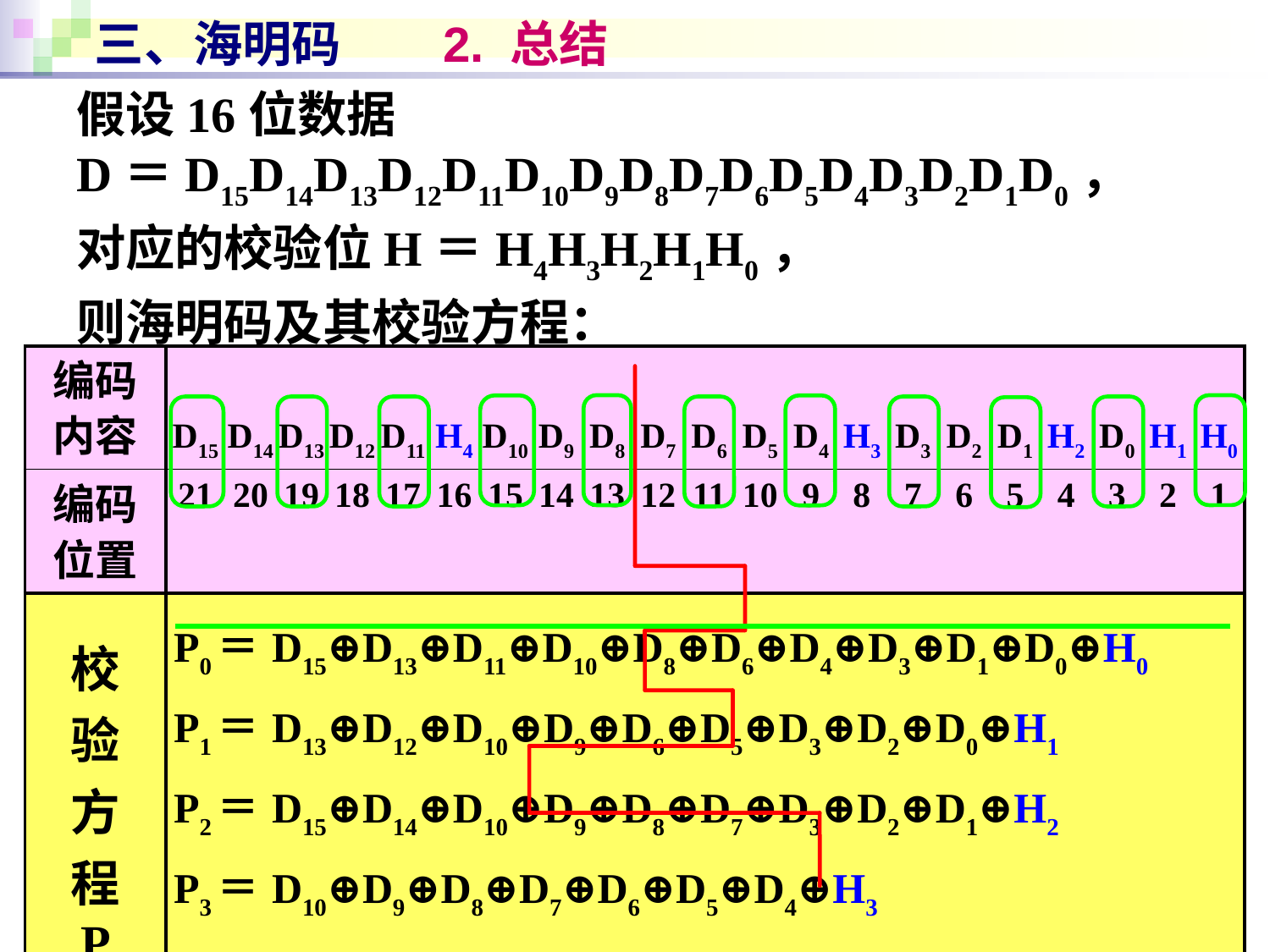

# 三、海明码        2. 总结
假设16位数据
D＝D15D14D13D12D11D10D9D8D7D6D5D4D3D2D1D0，
对应的校验位H＝H4H3H2H1H0，
则海明码及其校验方程：
| 编码 内容 | D15 | D14 | D13 | D12 | D11 | H4 | D10 | D9 | D8 | D7 | D6 | D5 | D4 | H3 | D3 | D2 | D1 | H2 | D0 | H1 | H0 |
| --- | --- | --- | --- | --- | --- | --- | --- | --- | --- | --- | --- | --- | --- | --- | --- | --- | --- | --- | --- | --- | --- |
| 编码 位置 | 21 | 20 | 19 | 18 | 17 | 16 | 15 | 14 | 13 | 12 | 11 | 10 | 9 | 8 | 7 | 6 | 5 | 4 | 3 | 2 | 1 |
| 校 验 方 程 P | P0＝D15⊕D13⊕D11⊕D10⊕D8⊕D6⊕D4⊕D3⊕D1⊕D0⊕H0 P1＝D13⊕D12⊕D10⊕D9⊕D6⊕D5⊕D3⊕D2⊕D0⊕H1 P2＝D15⊕D14⊕D10⊕D9⊕D8⊕D7⊕D3⊕D2⊕D1⊕H2 P3＝D10⊕D9⊕D8⊕D7⊕D6⊕D5⊕D4⊕H3 P4＝D15⊕D14⊕D13⊕D12⊕D11⊕H4 |  |  |  |  |  |  |  |  |  |  |  |  |  |  |  |  |  |  |  |  |

35